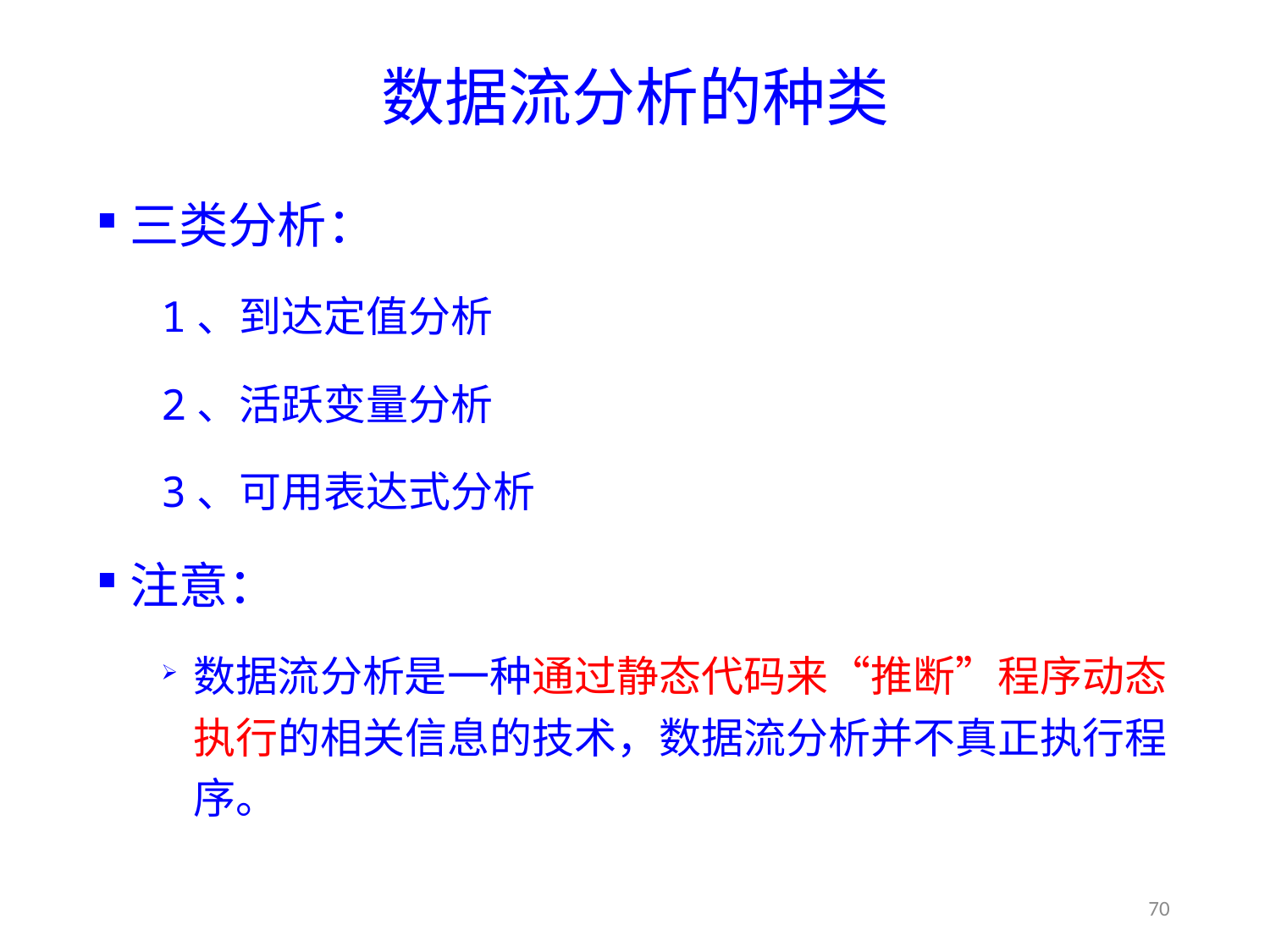

# 数据流分析的种类
三类分析：
1、到达定值分析
2、活跃变量分析
3、可用表达式分析
注意：
数据流分析是一种通过静态代码来“推断”程序动态执行的相关信息的技术，数据流分析并不真正执行程序。
70